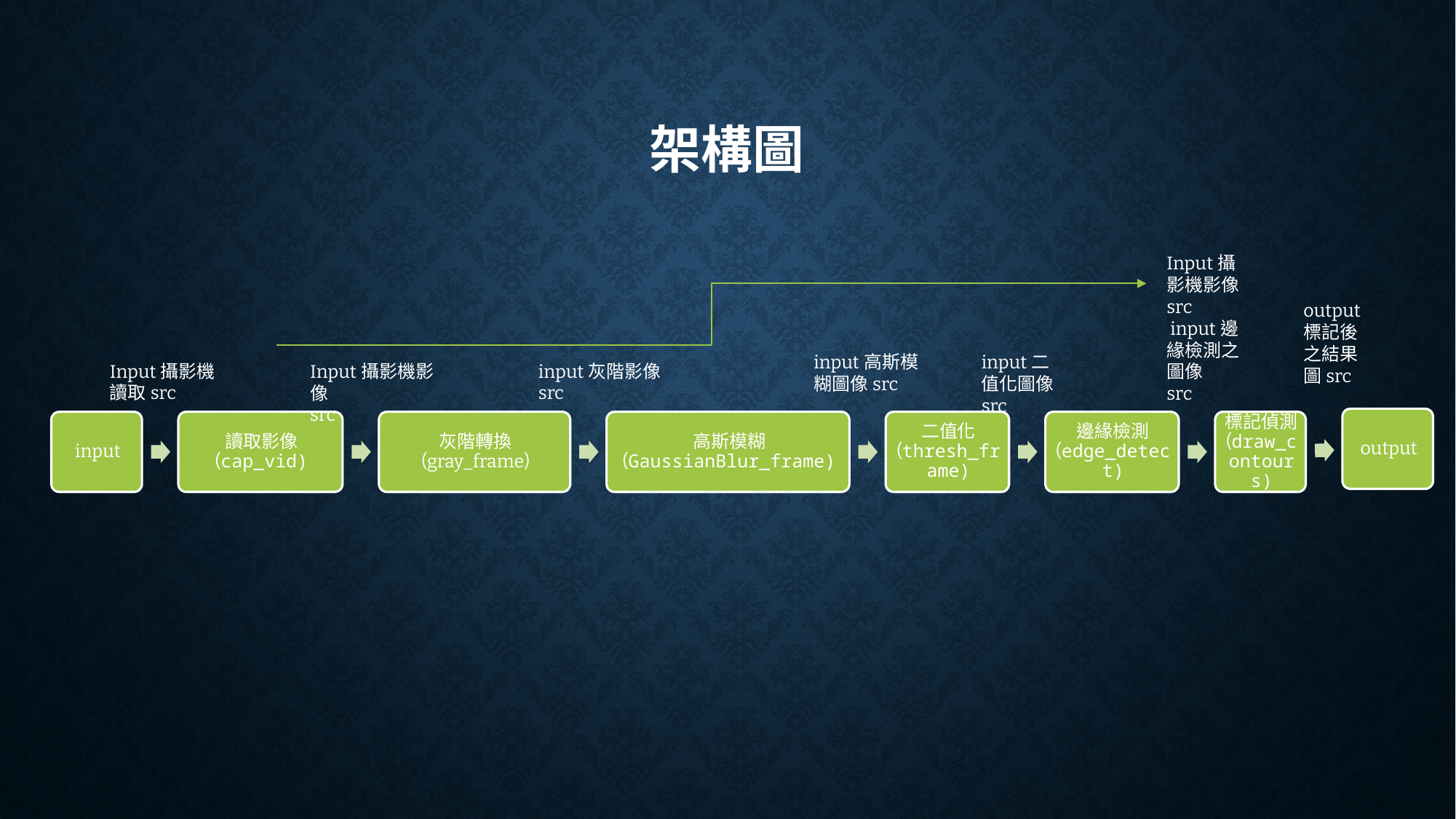

# 架構圖
input

讀取影像 (cap_vid)

灰階轉換 (gray_frame)

高斯模糊 (GaussianBlur_frame)

二值化 (thresh_frame)

邊緣檢測 (edge_detect)

標記偵測(draw_contours)

output
Input攝影機影像
src
 input邊緣檢測之圖像
src

output標記後之結果圖src
input高斯模糊圖像src
input二值化圖像src
Input攝影機影像
src
input灰階影像src
Input攝影機讀取src